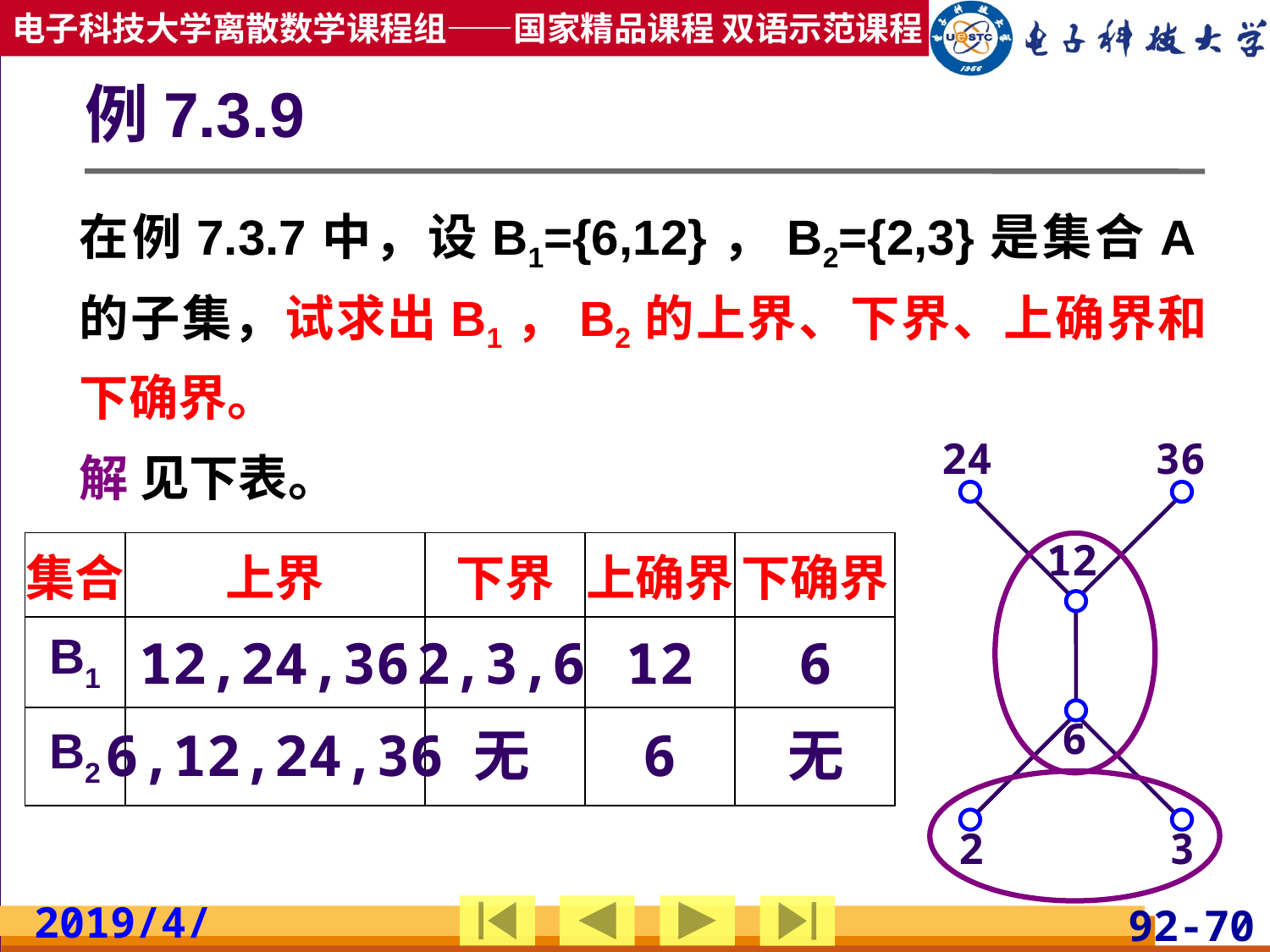

# 例7.3.9
在例7.3.7中，设B1={6,12}，B2={2,3}是集合A的子集，试求出B1，B2的上界、下界、上确界和下确界。
解 见下表。
24
36

12

6

2
3
| 集合 | 上界 | 下界 | 上确界 | 下确界 |
| --- | --- | --- | --- | --- |
| B1 |  |  |  |  |
| B2 |  |  |  |  |

12,24,36
2,3,6
12
6
6,12,24,36
无
6
无

2019/4/17